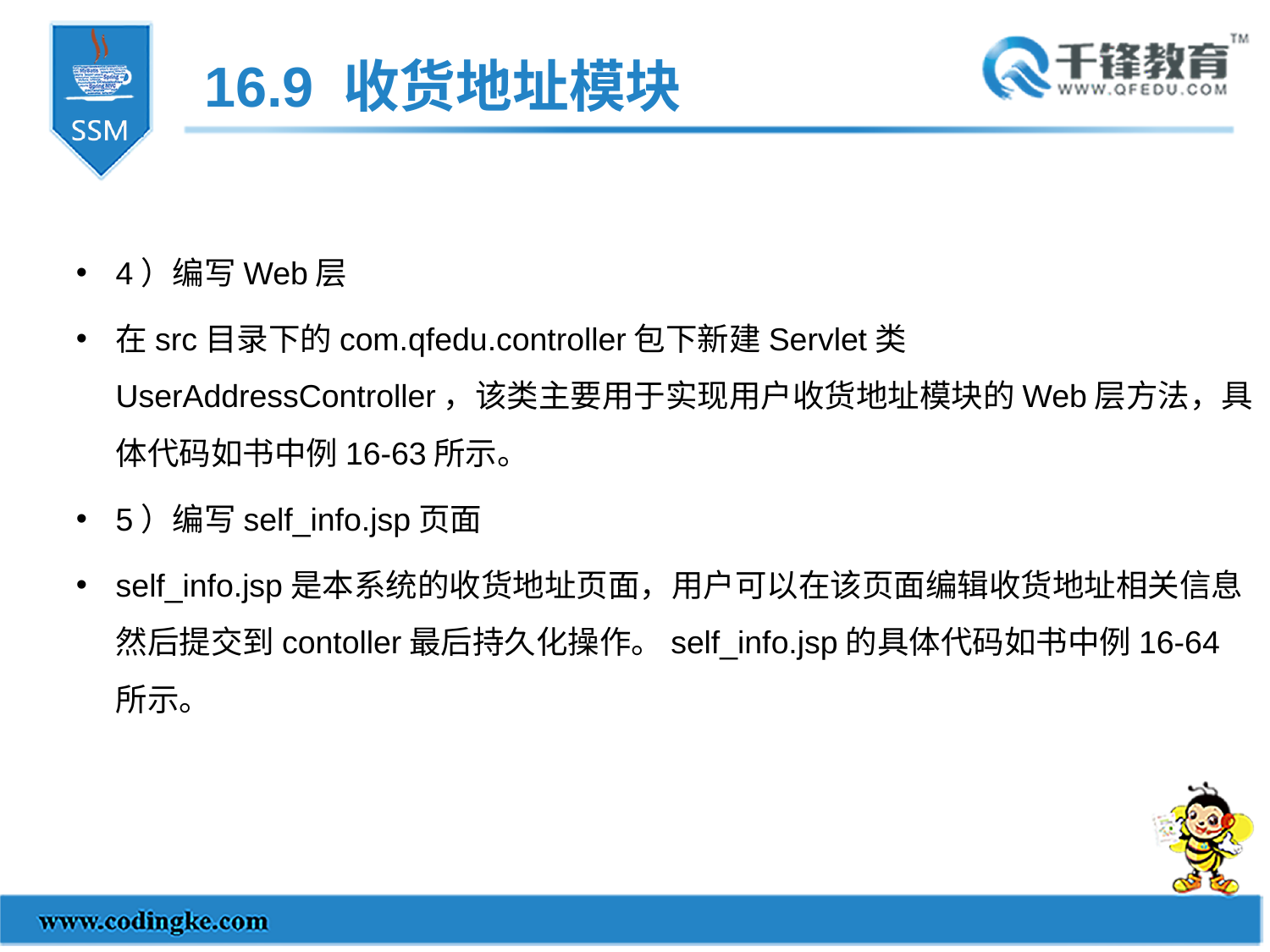

16.9 收货地址模块
4）编写Web层
在src目录下的com.qfedu.controller包下新建Servlet类UserAddressController，该类主要用于实现用户收货地址模块的Web层方法，具体代码如书中例16-63所示。
5）编写self_info.jsp页面
self_info.jsp是本系统的收货地址页面，用户可以在该页面编辑收货地址相关信息然后提交到contoller最后持久化操作。self_info.jsp的具体代码如书中例16-64所示。